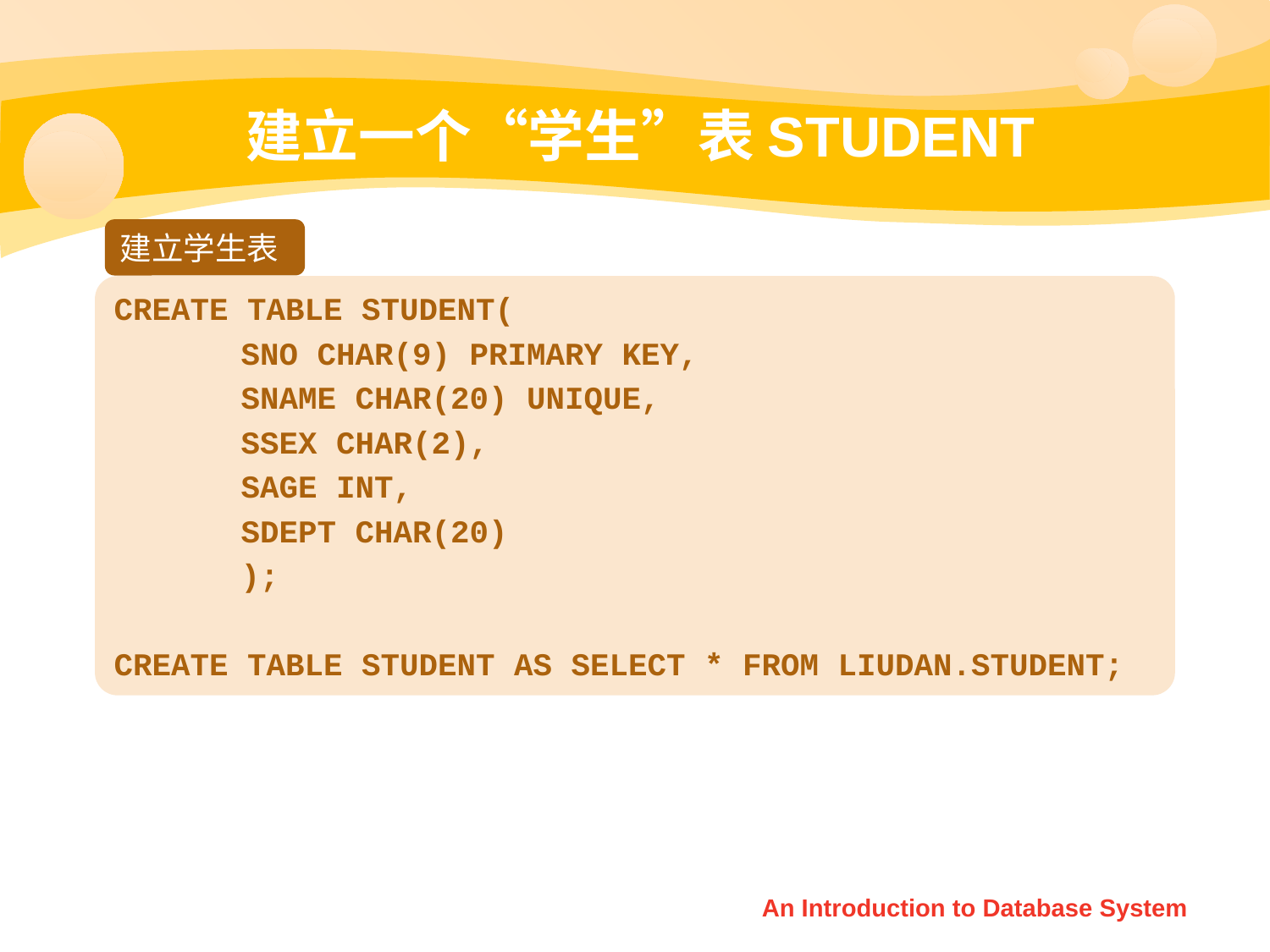

# 建立一个“学生”表STUDENT
建立学生表
CREATE TABLE STUDENT(
	SNO CHAR(9) PRIMARY KEY,
	SNAME CHAR(20) UNIQUE,
	SSEX CHAR(2),
	SAGE INT,
	SDEPT CHAR(20)
	);

CREATE TABLE STUDENT AS SELECT * FROM LIUDAN.STUDENT;
An Introduction to Database System